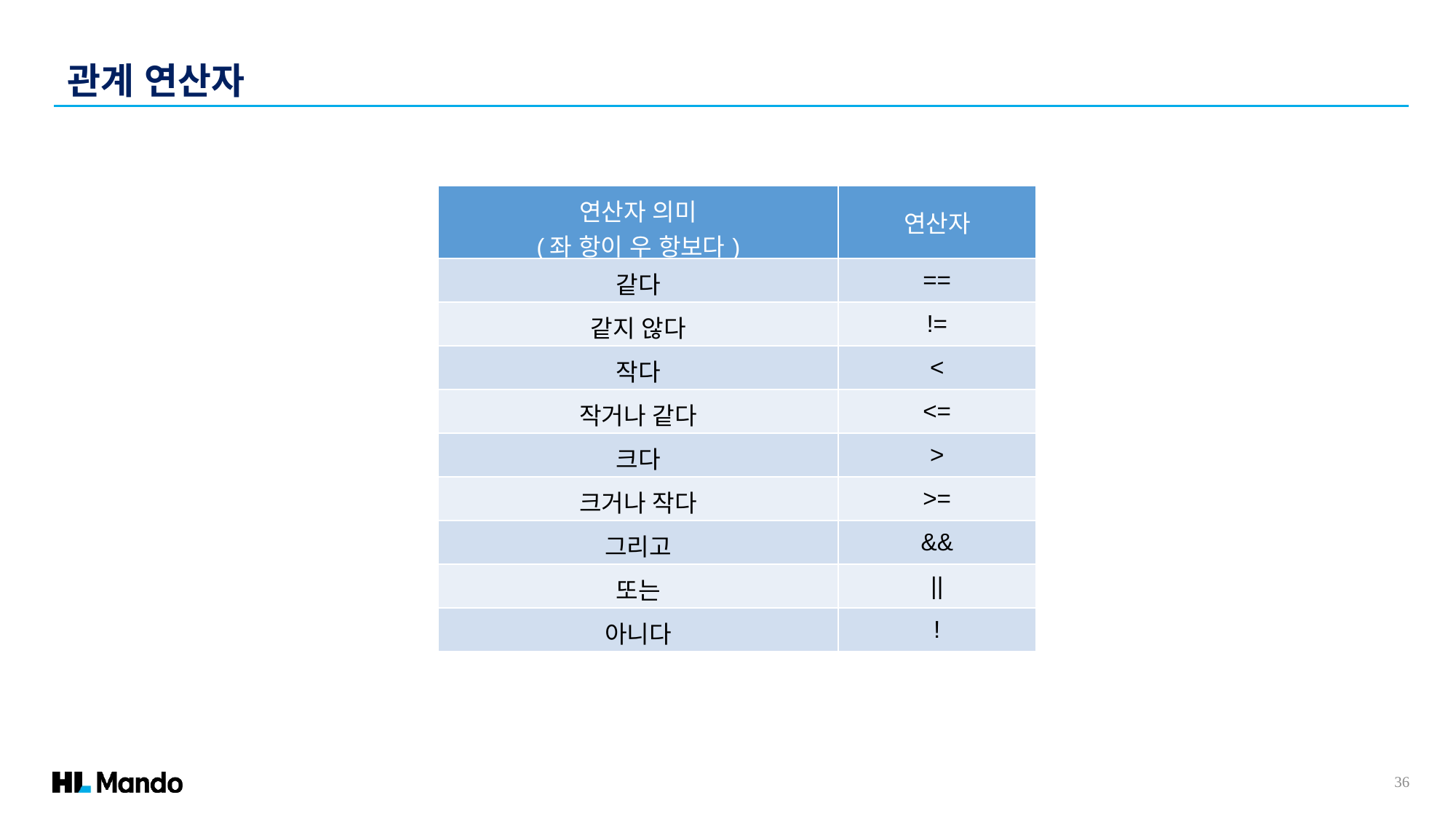

관계 연산자
| 연산자 의미 (좌 항이 우 항보다) | 연산자 |
| --- | --- |
| 같다 | == |
| 같지 않다 | != |
| 작다 | < |
| 작거나 같다 | <= |
| 크다 | > |
| 크거나 작다 | >= |
| 그리고 | && |
| 또는 | || |
| 아니다 | ! |
36